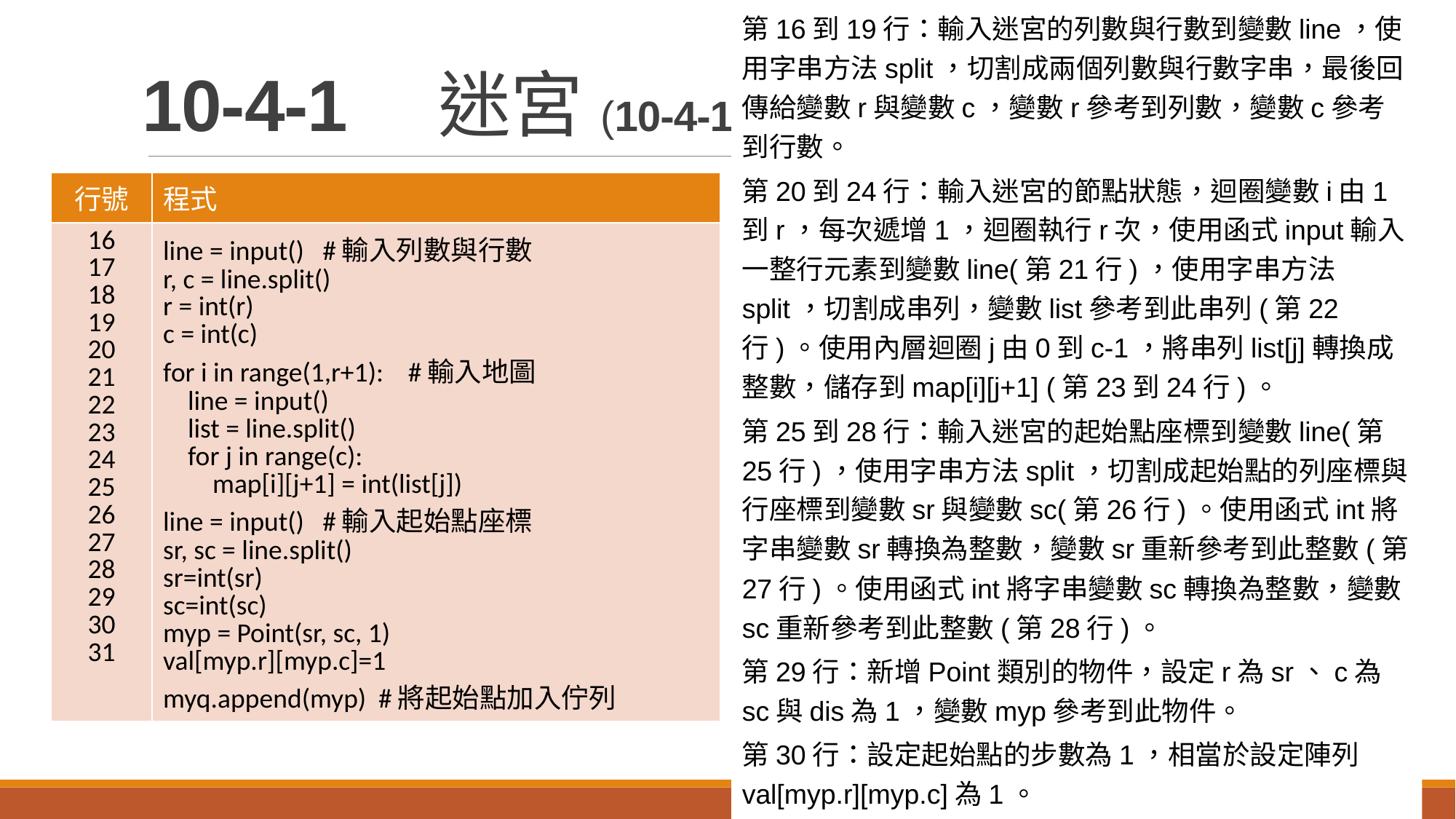

第16到19行：輸入迷宮的列數與行數到變數line，使用字串方法split，切割成兩個列數與行數字串，最後回傳給變數r與變數c，變數r參考到列數，變數c參考到行數。
第20到24行：輸入迷宮的節點狀態，迴圈變數i由1到r，每次遞增1，迴圈執行r次，使用函式input輸入一整行元素到變數line(第21行)，使用字串方法split，切割成串列，變數list參考到此串列(第22行)。使用內層迴圈j由0到c-1，將串列list[j]轉換成整數，儲存到map[i][j+1] (第23到24行)。
第25到28行：輸入迷宮的起始點座標到變數line(第25行)，使用字串方法split，切割成起始點的列座標與行座標到變數sr與變數sc(第26行)。使用函式int將字串變數sr轉換為整數，變數sr重新參考到此整數(第27行)。使用函式int將字串變數sc轉換為整數，變數sc重新參考到此整數(第28行)。
第29行：新增Point類別的物件，設定r為sr、c為sc與dis為1，變數myp參考到此物件。
第30行：設定起始點的步數為1，相當於設定陣列val[myp.r][myp.c]為1。
第31行：將myp加入佇列myq。
# 10-4-1　迷宮(10-4-1迷宮.py)

| 行號 | 程式 |
| --- | --- |
| 16 17 18 19 20 21 22 23 24 25 26 27 28 29 30 31 | line = input() #輸入列數與行數 r, c = line.split() r = int(r) c = int(c) for i in range(1,r+1): #輸入地圖 line = input() list = line.split() for j in range(c): map[i][j+1] = int(list[j]) line = input() #輸入起始點座標 sr, sc = line.split() sr=int(sr) sc=int(sc) myp = Point(sr, sc, 1) val[myp.r][myp.c]=1 myq.append(myp) #將起始點加入佇列 |